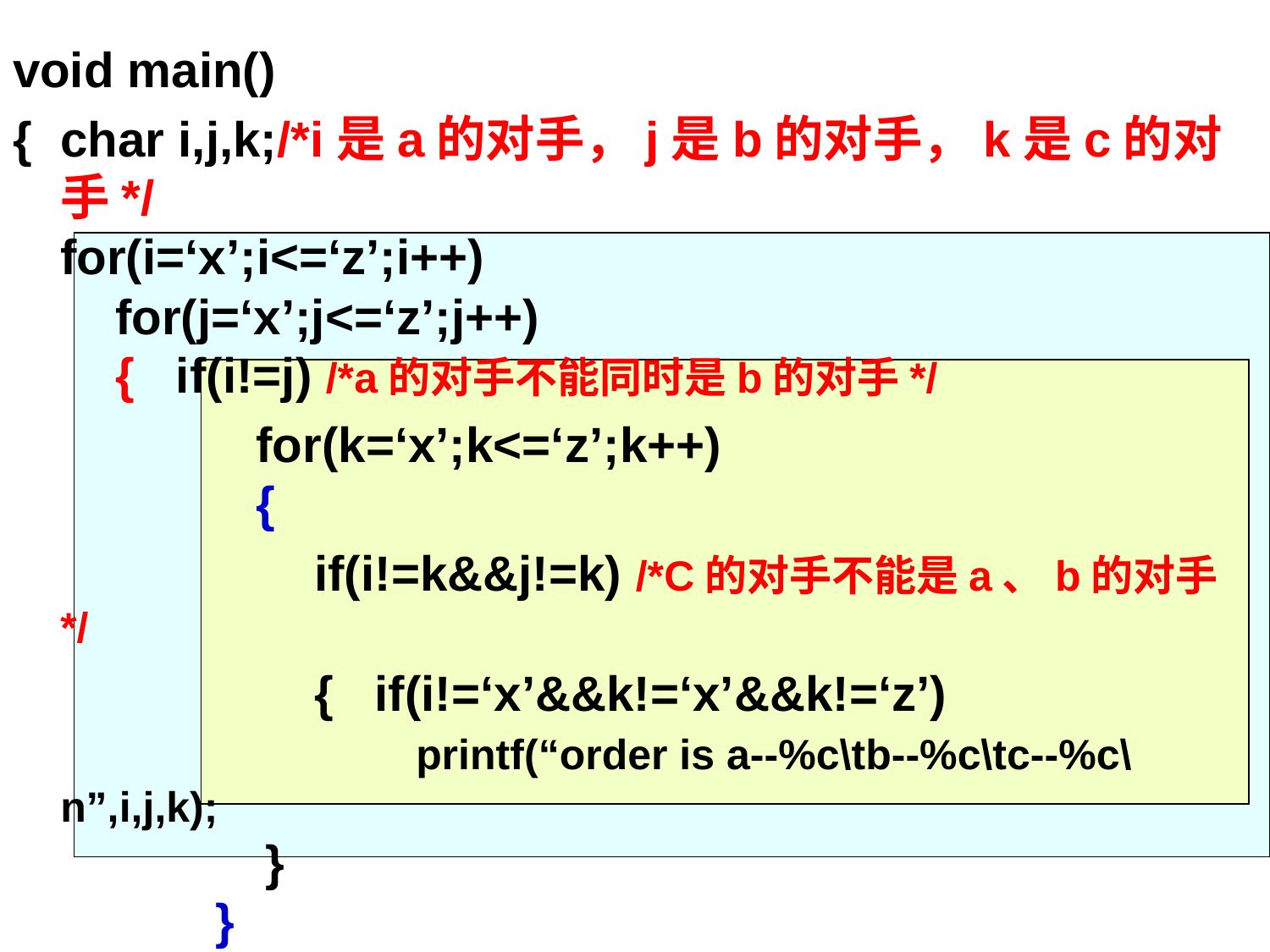

void main()
{	char i,j,k;/*i是a的对手，j是b的对手，k是c的对手*/
for(i=‘x’;i<=‘z’;i++)
    for(j=‘x’;j<=‘z’;j++)
    {   if(i!=j) /*a的对手不能同时是b的对手*/
		     for(k=‘x’;k<=‘z’;k++)
	     {
			if(i!=k&&j!=k) /*C的对手不能是a、b的对手*/
			{   if(i!=‘x’&&k!=‘x’&&k!=‘z’)
　　　  	        printf(“order is a--%c\tb--%c\tc--%c\n”,i,j,k);
　　　    }
　　    }
　  }
}